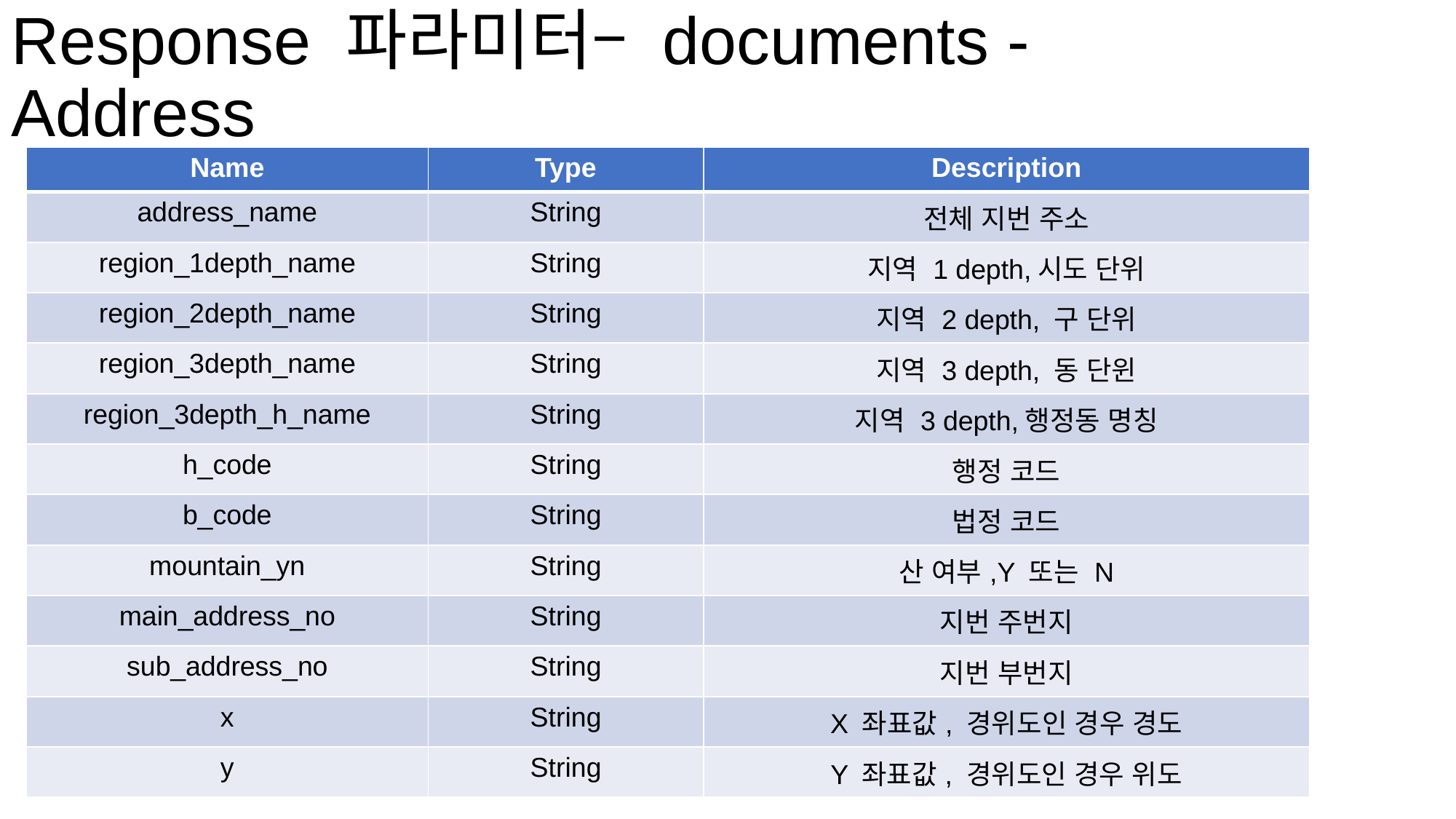

# Response 파라미터– documents - Address
| Name | Type | Description |
| --- | --- | --- |
| address\_name | String | 전체 지번 주소 |
| region\_1depth\_name | String | 지역 1 depth,시도 단위 |
| region\_2depth\_name | String | 지역 2 depth, 구 단위 |
| region\_3depth\_name | String | 지역 3 depth, 동 단윈 |
| region\_3depth\_h\_name | String | 지역 3 depth,행정동 명칭 |
| h\_code | String | 행정 코드 |
| b\_code | String | 법정 코드 |
| mountain\_yn | String | 산 여부,Y 또는 N |
| main\_address\_no | String | 지번 주번지 |
| sub\_address\_no | String | 지번 부번지 |
| x | String | X 좌표값, 경위도인 경우 경도 |
| y | String | Y 좌표값, 경위도인 경우 위도 |